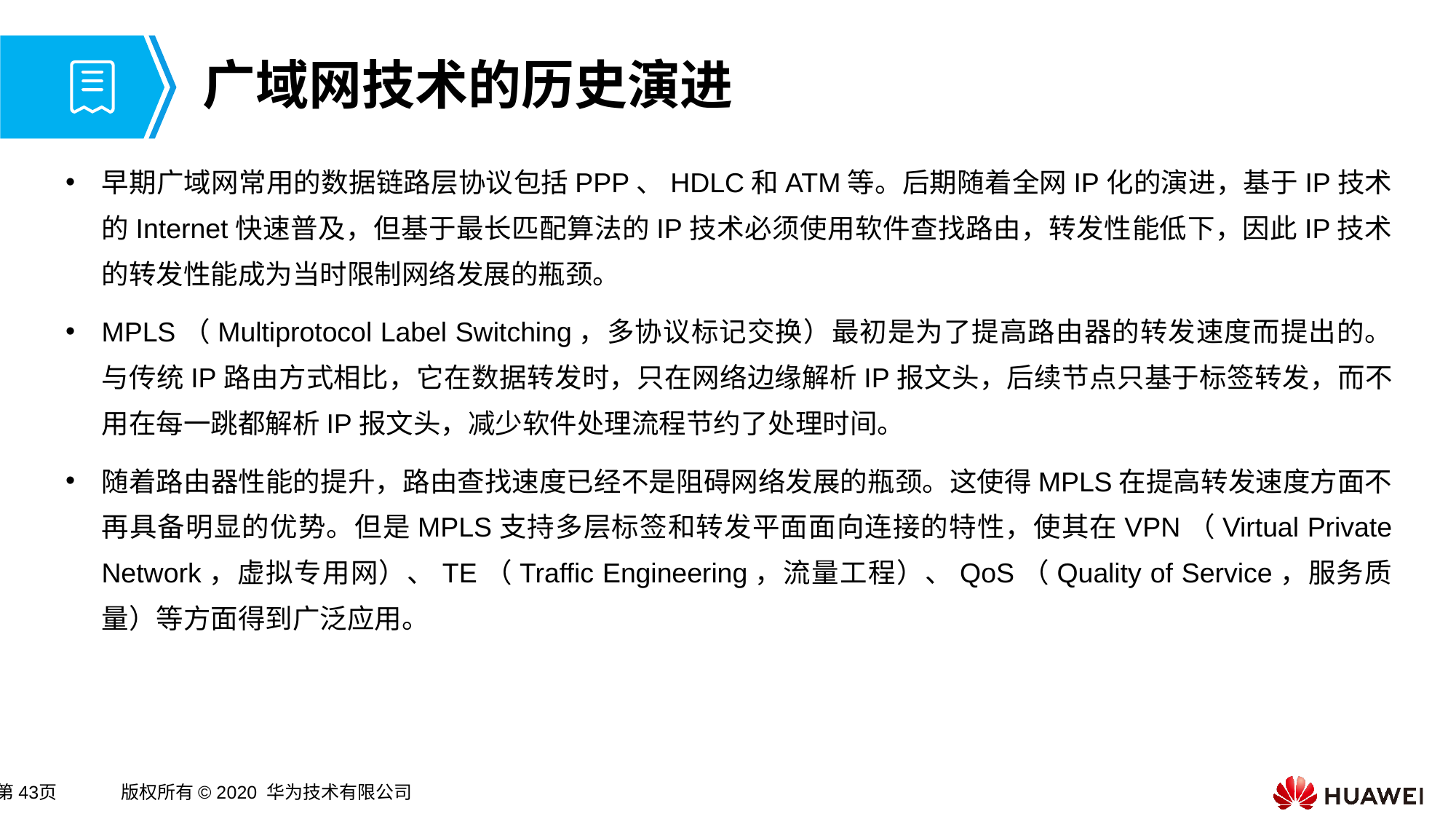

# 广域网技术的历史演进
早期广域网常用的数据链路层协议包括PPP、HDLC和ATM等。后期随着全网IP化的演进，基于IP技术的Internet快速普及，但基于最长匹配算法的IP技术必须使用软件查找路由，转发性能低下，因此IP技术的转发性能成为当时限制网络发展的瓶颈。
MPLS（Multiprotocol Label Switching，多协议标记交换）最初是为了提高路由器的转发速度而提出的。与传统IP路由方式相比，它在数据转发时，只在网络边缘解析IP报文头，后续节点只基于标签转发，而不用在每一跳都解析IP报文头，减少软件处理流程节约了处理时间。
随着路由器性能的提升，路由查找速度已经不是阻碍网络发展的瓶颈。这使得MPLS在提高转发速度方面不再具备明显的优势。但是MPLS支持多层标签和转发平面面向连接的特性，使其在VPN（Virtual Private Network，虚拟专用网）、TE（Traffic Engineering，流量工程）、QoS（Quality of Service，服务质量）等方面得到广泛应用。